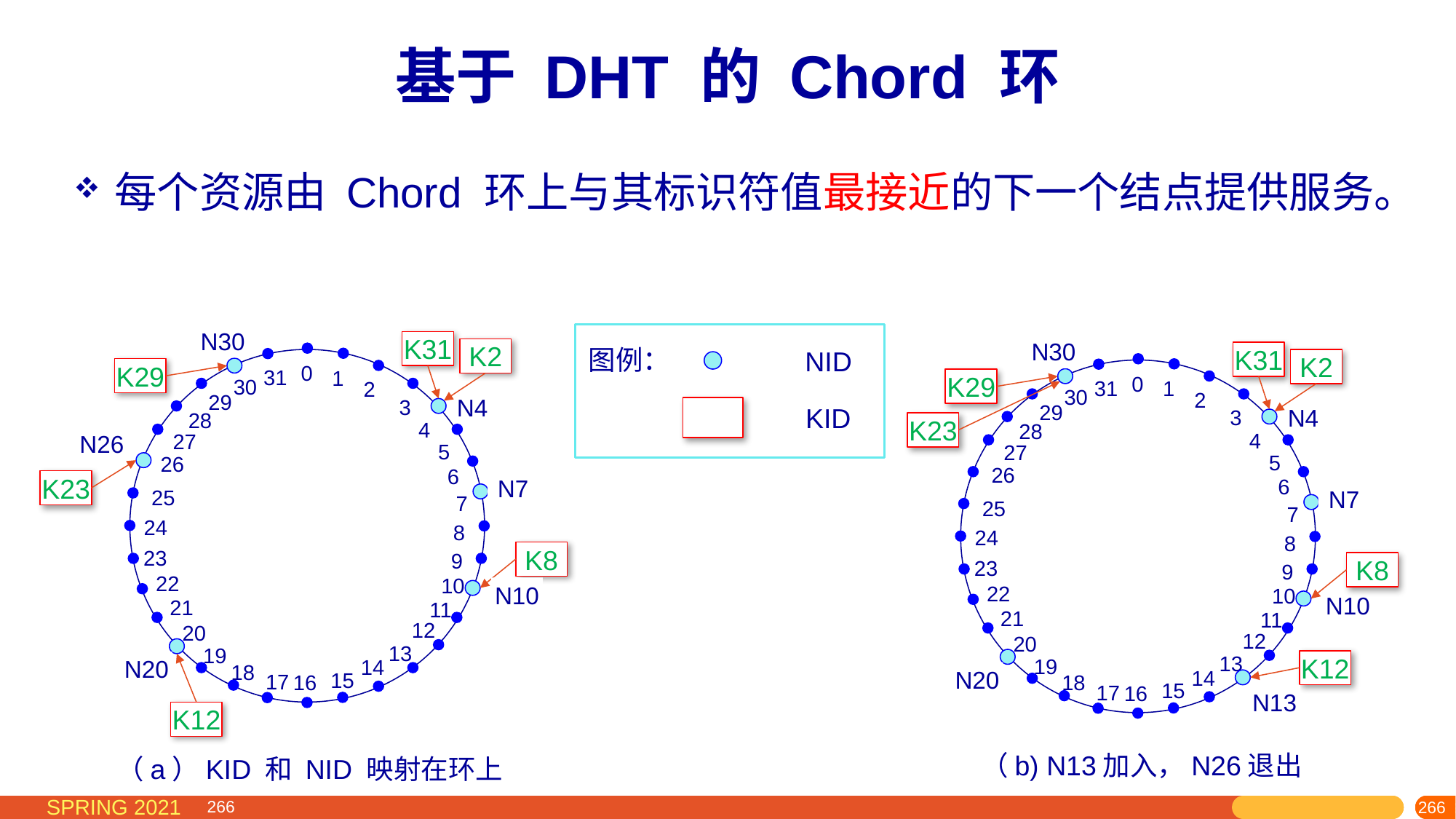

# 基于 DHT 的 Chord 环
每个资源由 Chord 环上与其标识符值最接近的下一个结点提供服务。
N30
K31
K2

0

K29
31
1

30
2

29
N4
3

28
4
27

N26
5
26

6
K23
N7
25

7

24
8

23
K8
9

22
10
N10

21
11
12

20
13
19

14
N20
18
15

17
16

K12

图例：
NID

KID

N30
K31
K2

0

K29
31
1

30
2

29
N4
3

28
K23
4
27

5
26

6
N7
25

7

24
8

23
K8
9

22
10
N10

21
11
12

20
13
19

K12
14
N20
18

15

17
16
N13

（b) N13加入，N26退出
（a）KID 和 NID 映射在环上